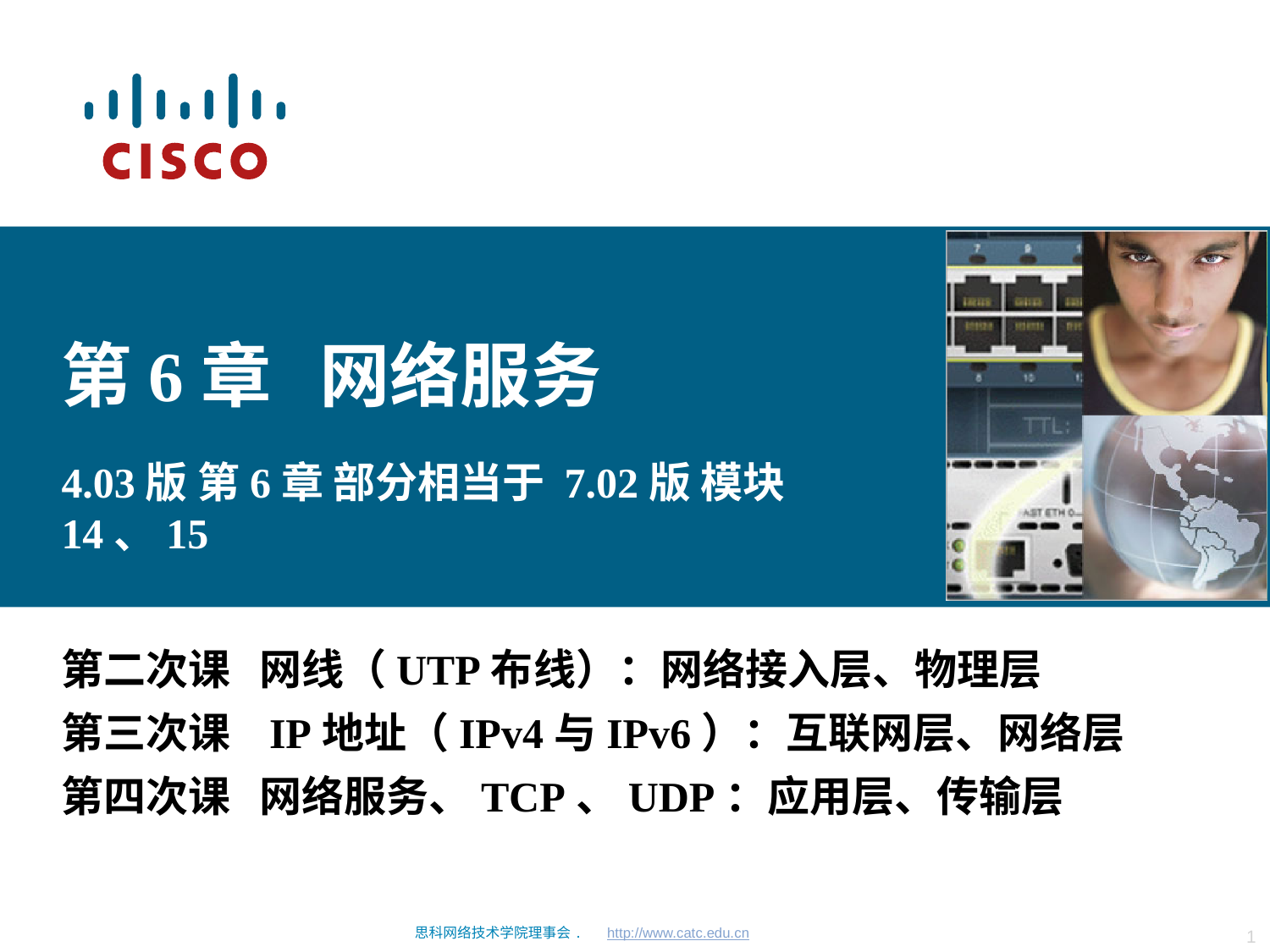

# 第6章   网络服务
4.03版 第6章 部分相当于 7.02版 模块14、15
第二次课   网线（UTP布线）：网络接入层、物理层
第三次课   IP地址（IPv4与IPv6）：互联网层、网络层
第四次课   网络服务、TCP、UDP：应用层、传输层